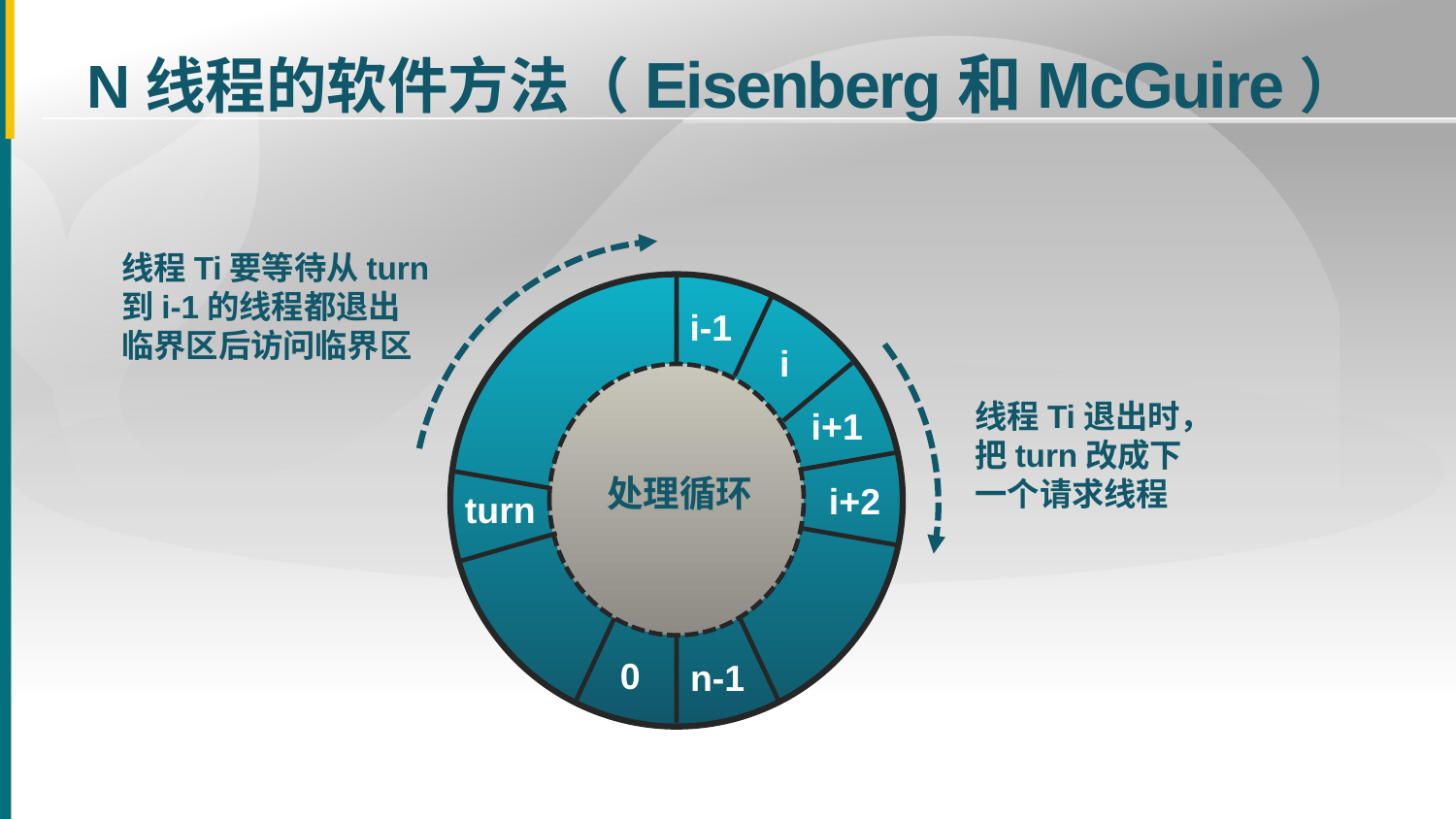

N线程的软件方法（Eisenberg和McGuire）
线程Ti要等待从turn到i-1的线程都退出临界区后访问临界区

i-1
i

i+1
处理循环
i+2
turn
0
n-1
线程Ti退出时，把turn改成下一个请求线程